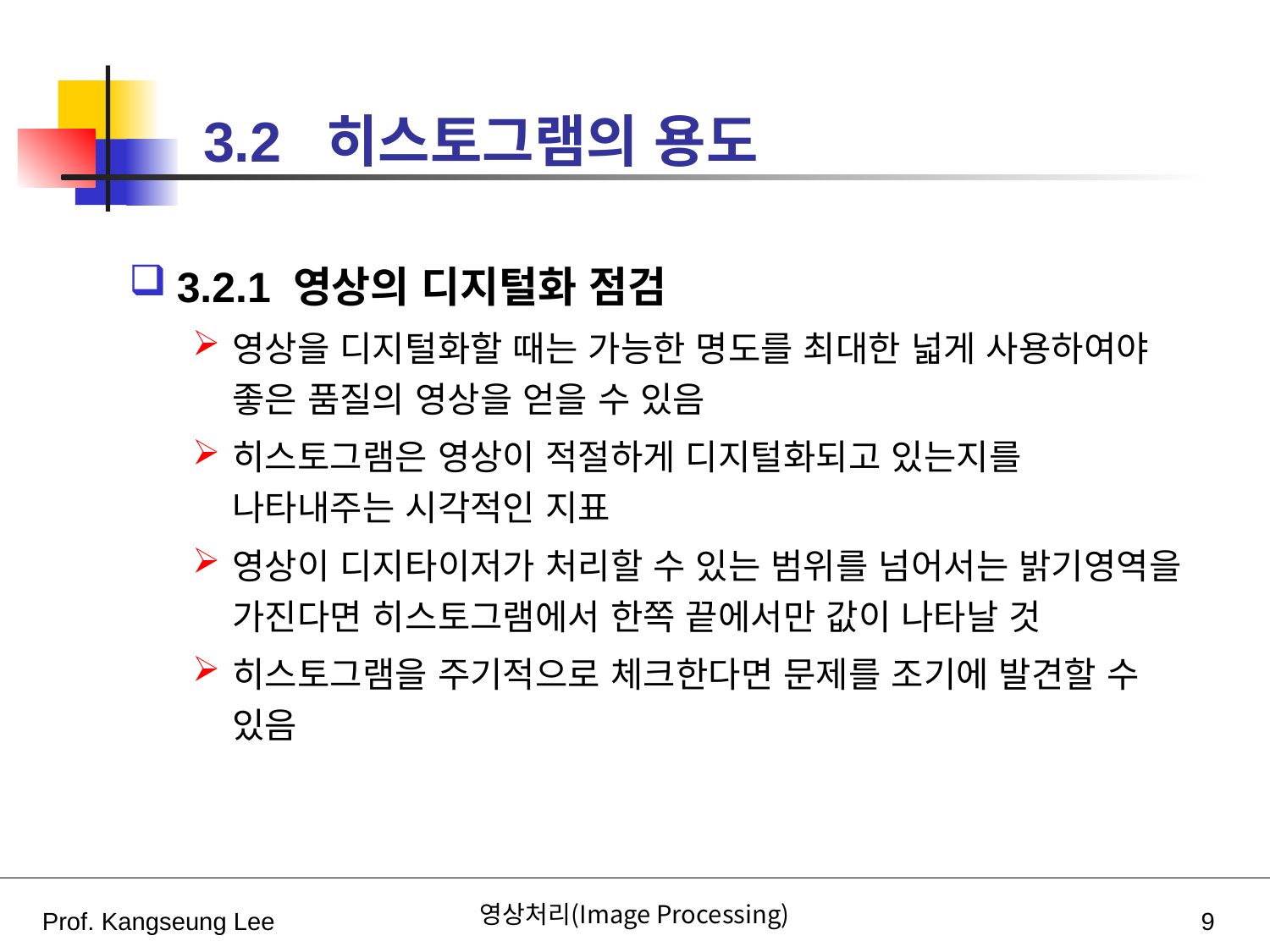

# 3.2  히스토그램의 용도
3.2.1 영상의 디지털화 점검
영상을 디지털화할 때는 가능한 명도를 최대한 넓게 사용하여야 좋은 품질의 영상을 얻을 수 있음
히스토그램은 영상이 적절하게 디지털화되고 있는지를 나타내주는 시각적인 지표
영상이 디지타이저가 처리할 수 있는 범위를 넘어서는 밝기영역을 가진다면 히스토그램에서 한쪽 끝에서만 값이 나타날 것
히스토그램을 주기적으로 체크한다면 문제를 조기에 발견할 수 있음
영상처리(Image Processing)
9